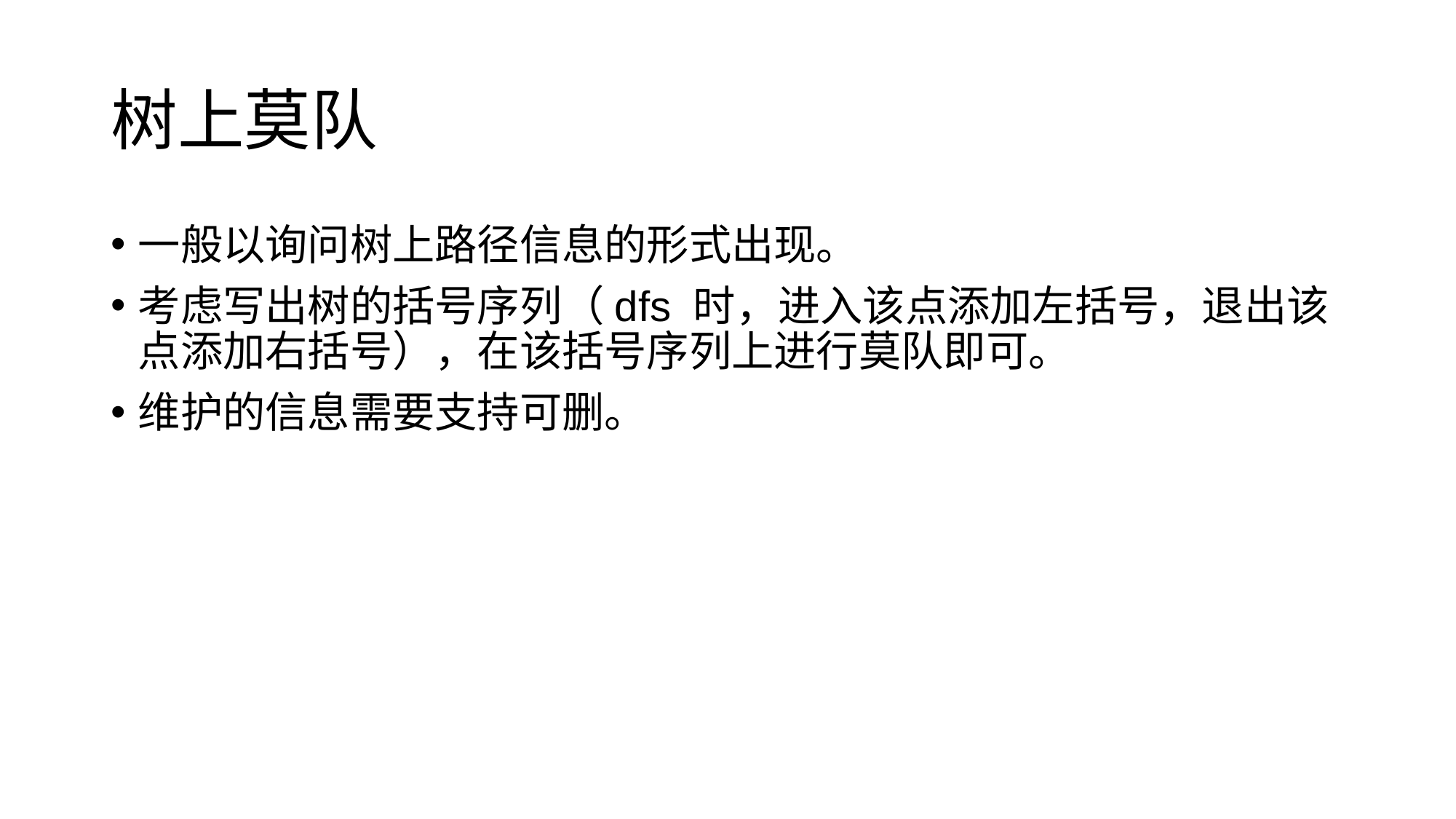

# 树上莫队
一般以询问树上路径信息的形式出现。
考虑写出树的括号序列（dfs 时，进入该点添加左括号，退出该点添加右括号），在该括号序列上进行莫队即可。
维护的信息需要支持可删。